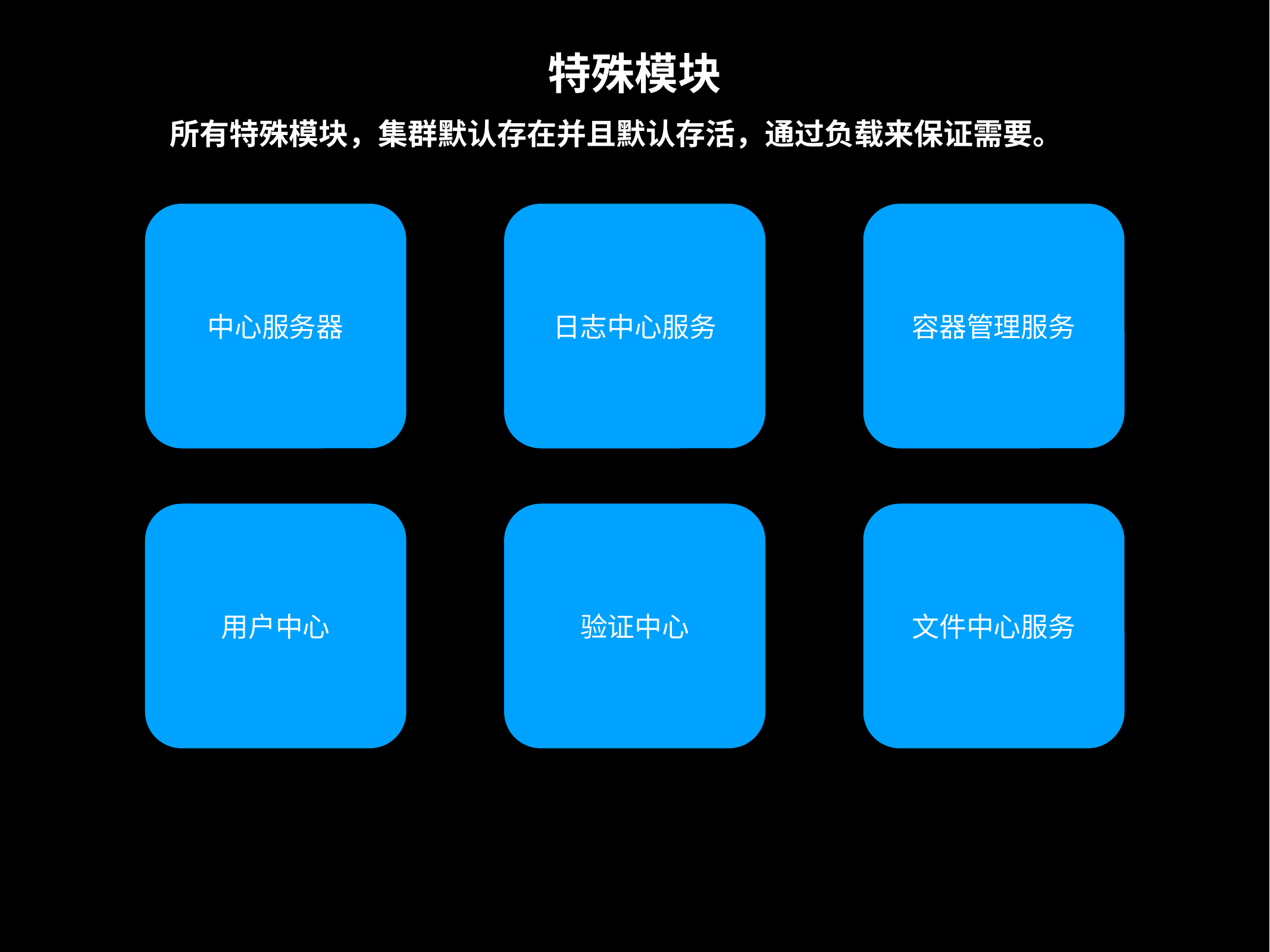

特殊模块
所有特殊模块，集群默认存在并且默认存活，通过负载来保证需要。
中心服务器
日志中心服务
容器管理服务
用户中心
验证中心
文件中心服务